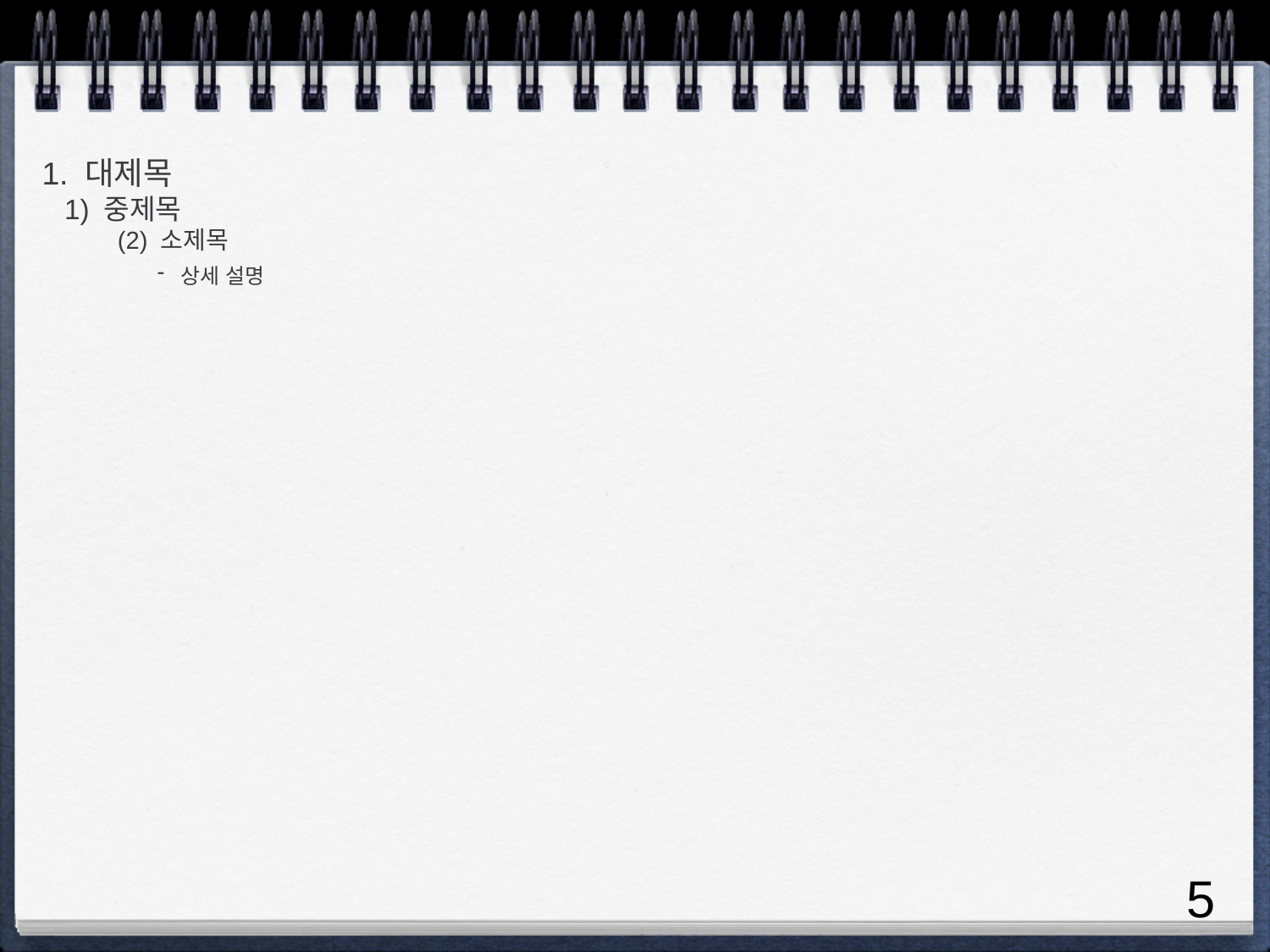

# 1. 대제목 1) 중제목 (2) 소제목
상세 설명
5